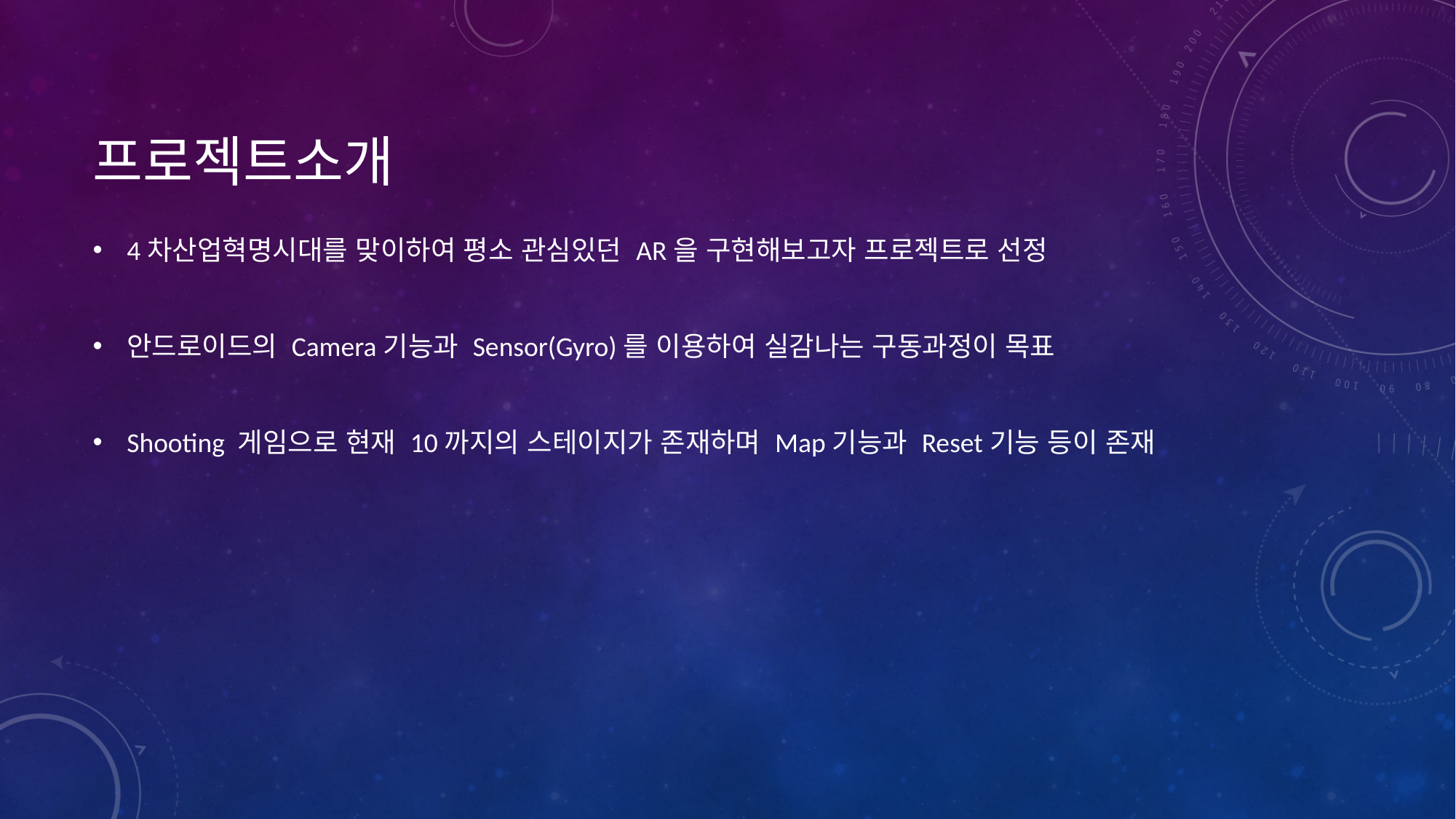

# 프로젝트소개
4차산업혁명시대를 맞이하여 평소 관심있던 AR을 구현해보고자 프로젝트로 선정

안드로이드의 Camera기능과 Sensor(Gyro)를 이용하여 실감나는 구동과정이 목표

Shooting 게임으로 현재 10까지의 스테이지가 존재하며 Map기능과 Reset기능 등이 존재